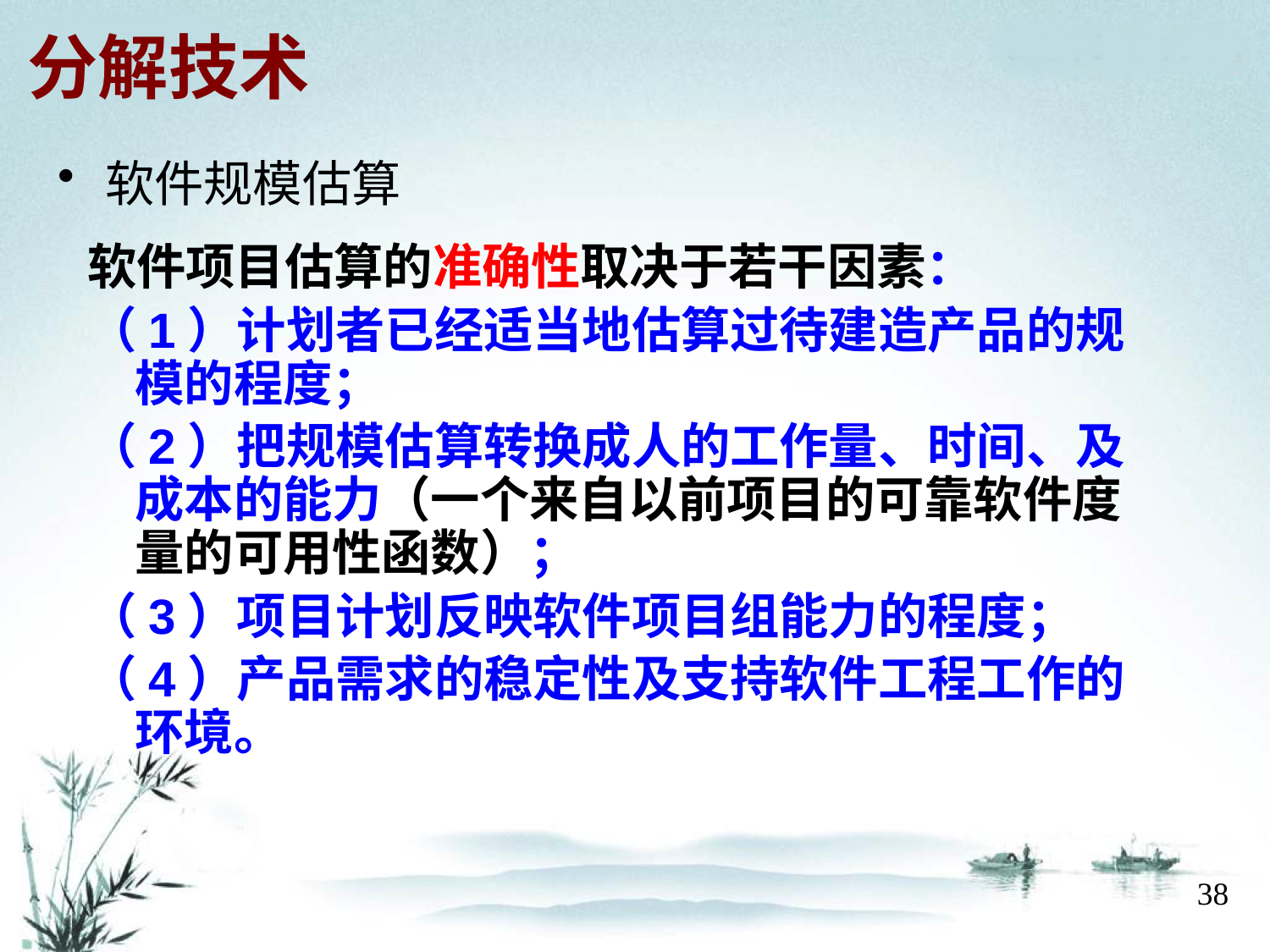

# 分解技术
软件规模估算

软件项目估算的准确性取决于若干因素：
（1）计划者已经适当地估算过待建造产品的规模的程度；
（2）把规模估算转换成人的工作量、时间、及成本的能力（一个来自以前项目的可靠软件度量的可用性函数）；
（3）项目计划反映软件项目组能力的程度；
（4）产品需求的稳定性及支持软件工程工作的环境。
38